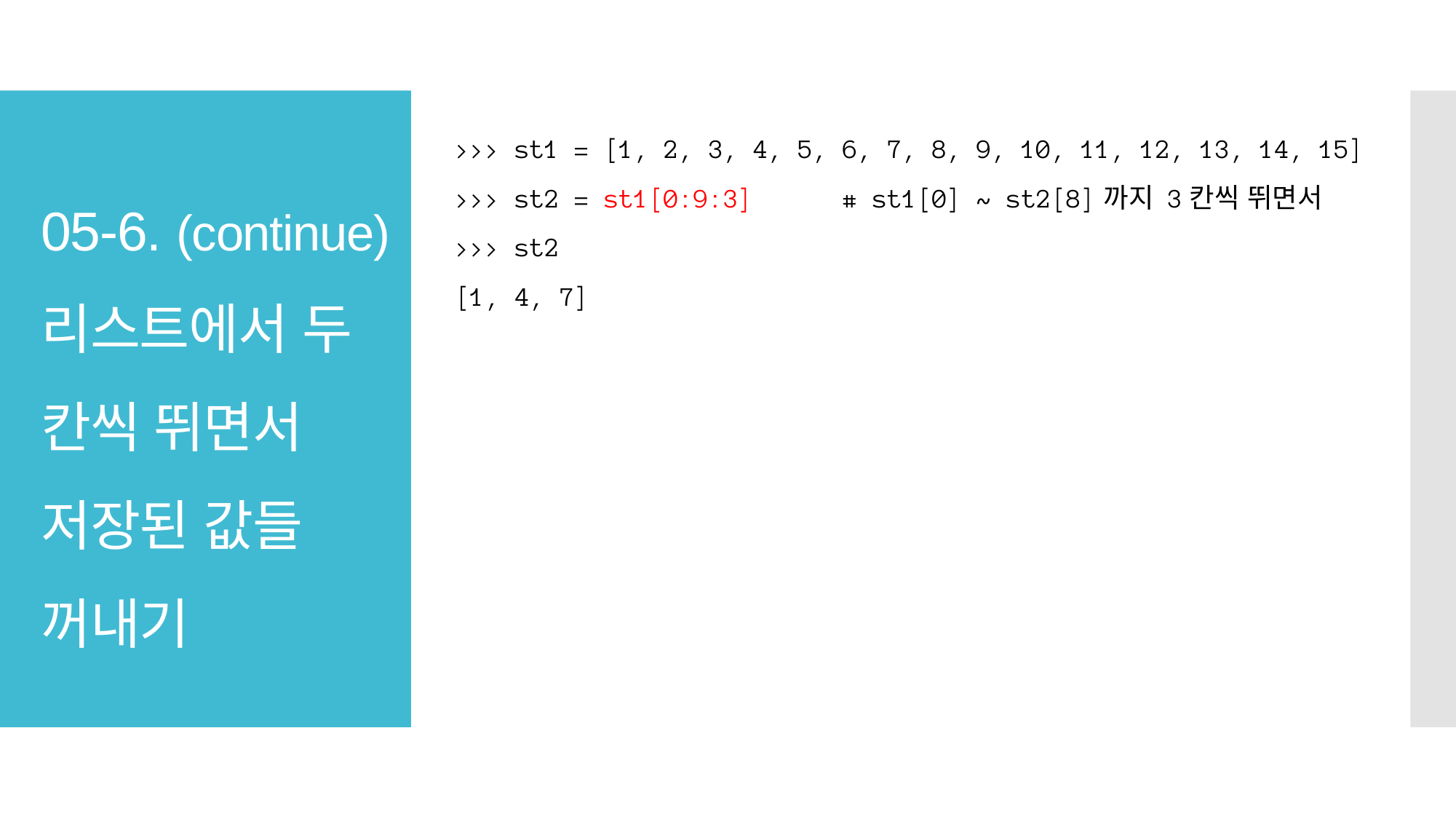

>>> st1 = [1, 2, 3, 4, 5, 6, 7, 8, 9, 10, 11, 12, 13, 14, 15]
>>> st2 = st1[0:9:3]      # st1[0] ~ st2[8]까지 3칸씩 뛰면서
>>> st2
[1, 4, 7]
# 05-6. (continue) 리스트에서 두 칸씩 뛰면서 저장된 값들 꺼내기